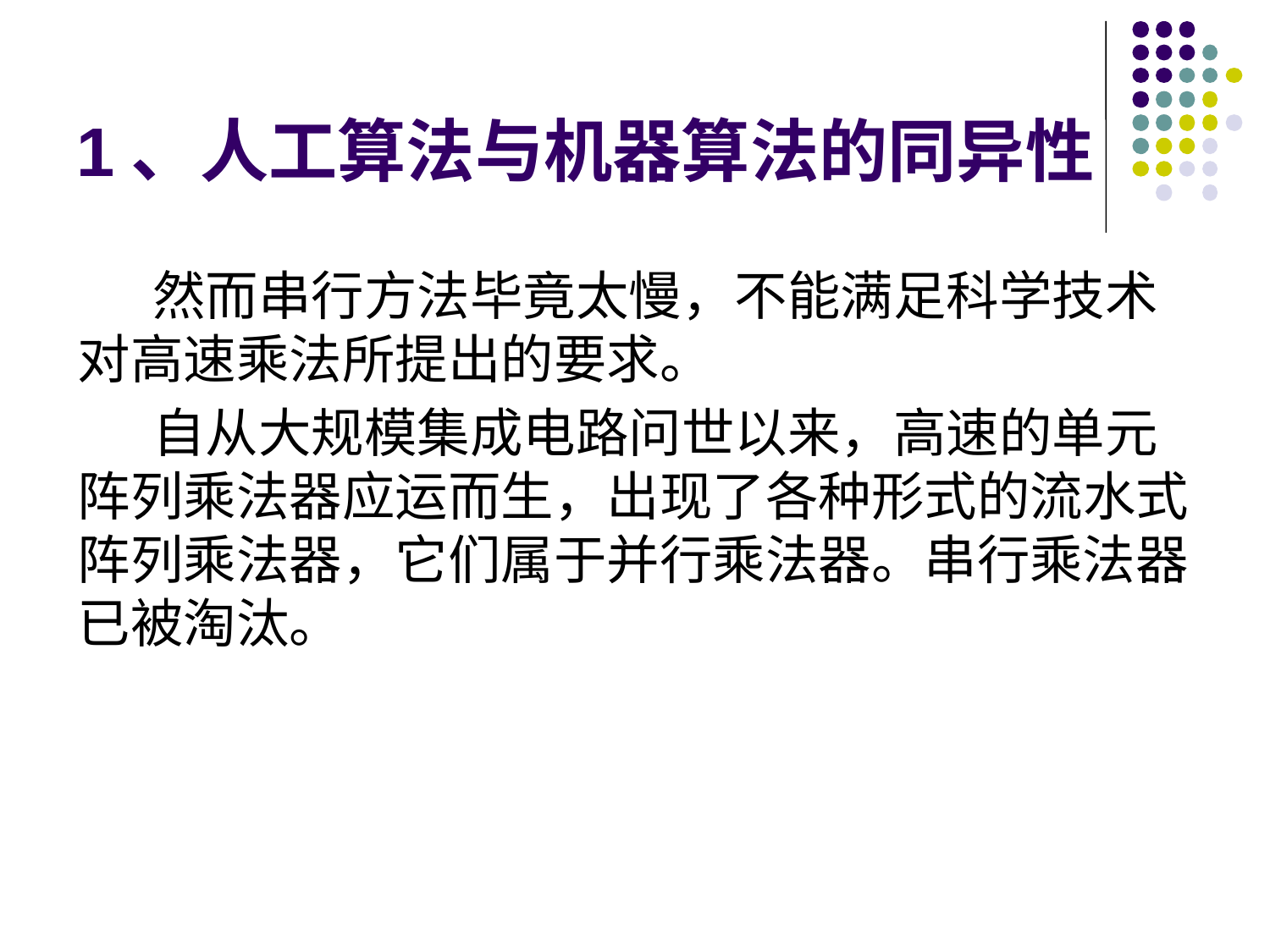

# 1、人工算法与机器算法的同异性
然而串行方法毕竟太慢，不能满足科学技术对高速乘法所提出的要求。
自从大规模集成电路问世以来，高速的单元阵列乘法器应运而生，出现了各种形式的流水式阵列乘法器，它们属于并行乘法器。串行乘法器已被淘汰。
103